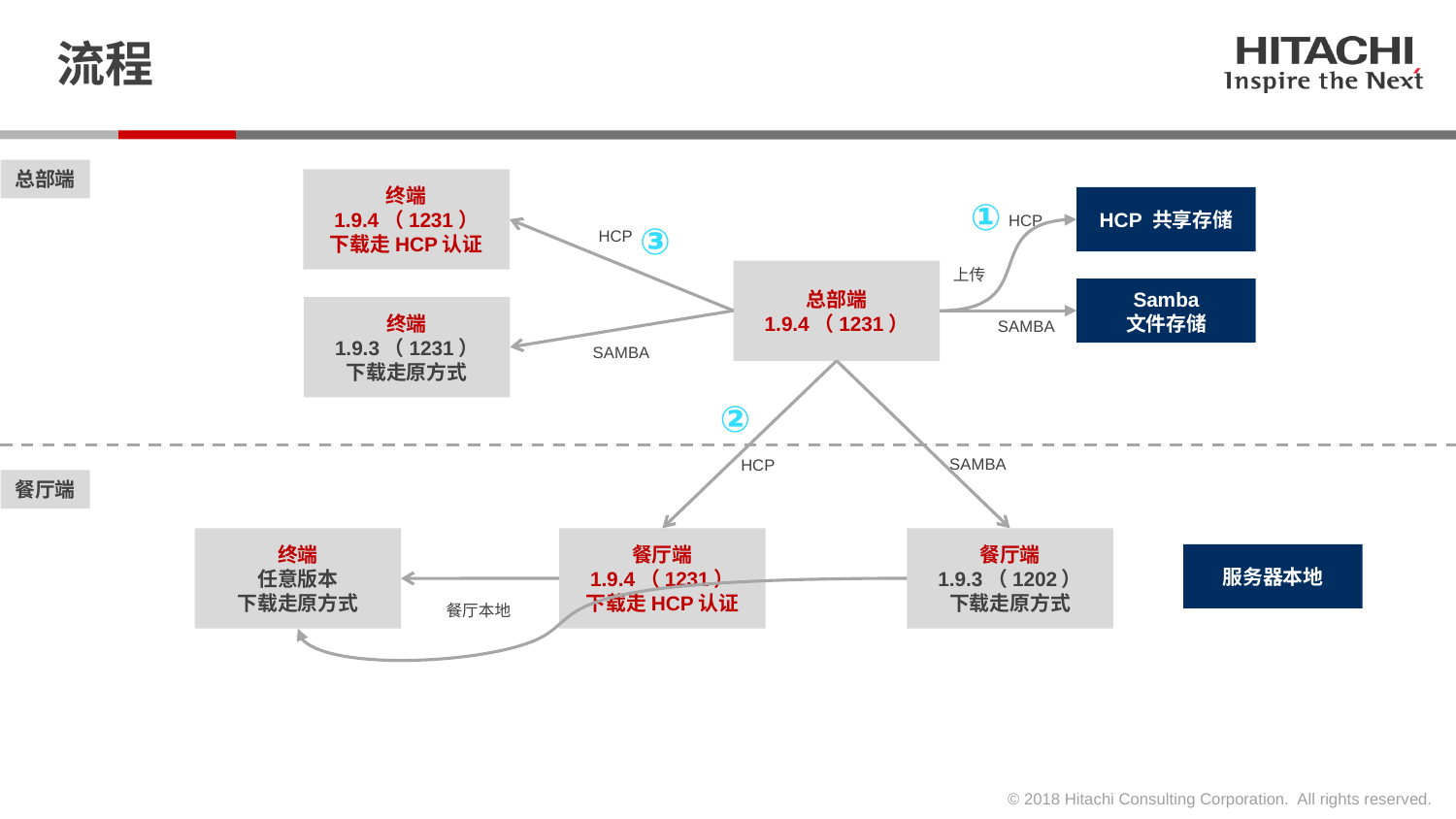

# 流程
总部端
终端
1.9.4（1231）
下载走HCP认证
①
HCP 共享存储
HCP
③
HCP
上传
总部端
1.9.4（1231）
Samba
文件存储
终端
1.9.3（1231）
下载走原方式
SAMBA
SAMBA
②
SAMBA
HCP
餐厅端
餐厅端
1.9.4（1231）
下载走HCP认证
餐厅端
1.9.3（1202）
下载走原方式
终端
任意版本
下载走原方式
服务器本地
餐厅本地